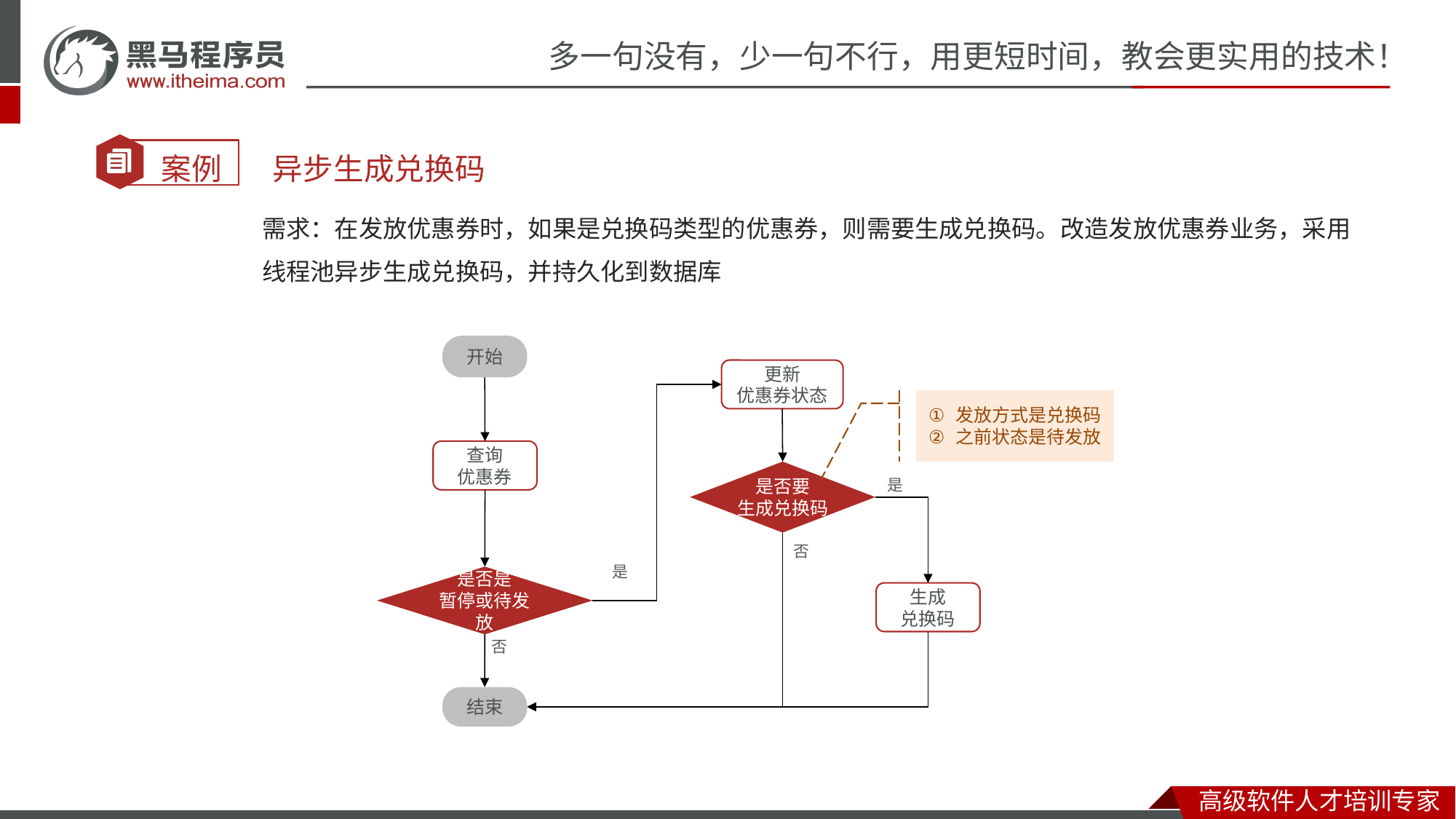

异步生成兑换码
需求：在发放优惠券时，如果是兑换码类型的优惠券，则需要生成兑换码。改造发放优惠券业务，采用线程池异步生成兑换码，并持久化到数据库
开始
更新
优惠券状态
发放方式是兑换码
之前状态是待发放
查询
优惠券
是否要
生成兑换码
是
否
是
是否是
暂停或待发放
生成
兑换码
否
结束